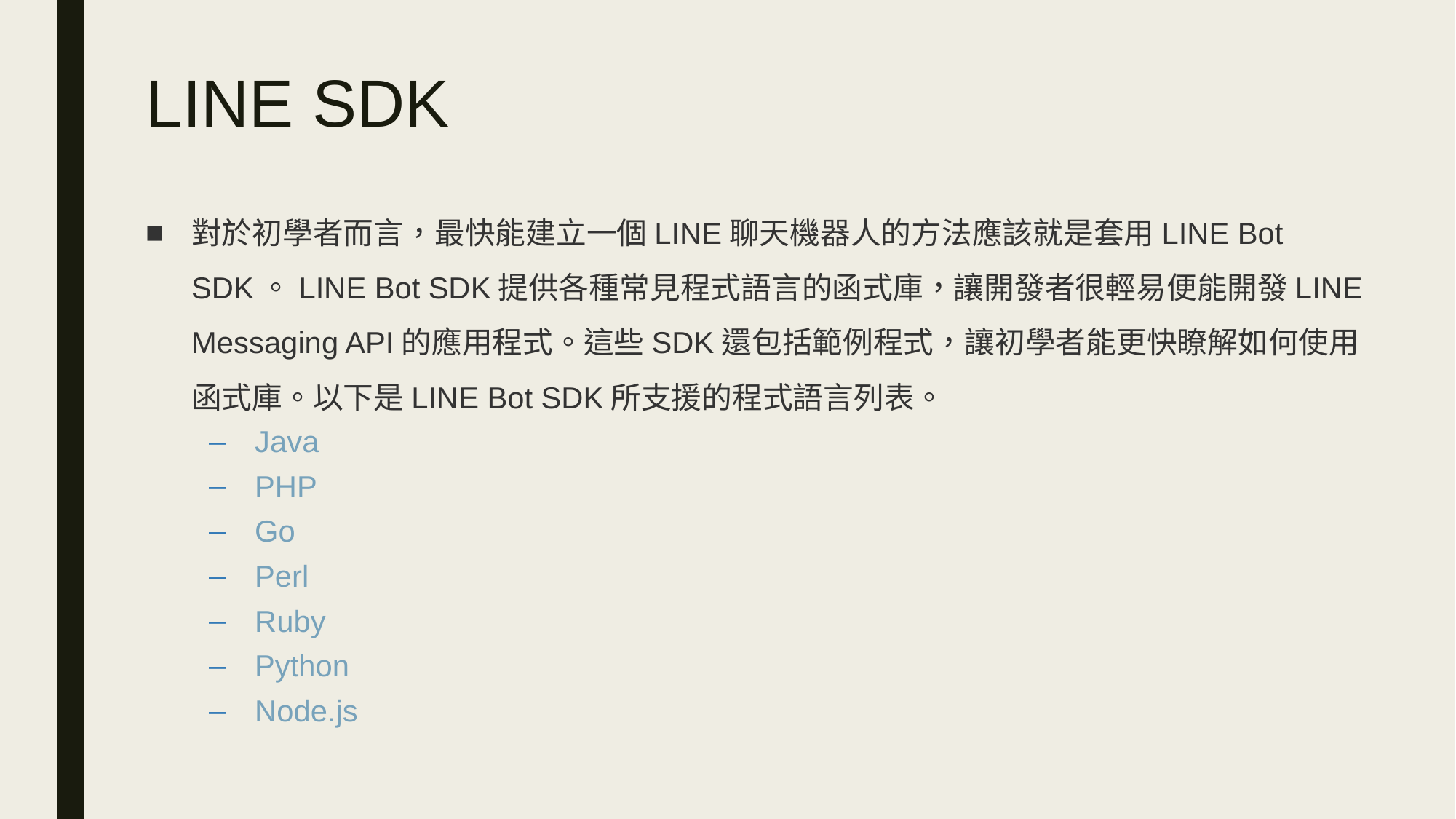

# LINE SDK
對於初學者而言，最快能建立一個LINE聊天機器人的方法應該就是套用LINE Bot SDK。LINE Bot SDK提供各種常見程式語言的函式庫，讓開發者很輕易便能開發LINE Messaging API的應用程式。這些SDK還包括範例程式，讓初學者能更快瞭解如何使用函式庫。以下是LINE Bot SDK所支援的程式語言列表。
Java
PHP
Go
Perl
Ruby
Python
Node.js